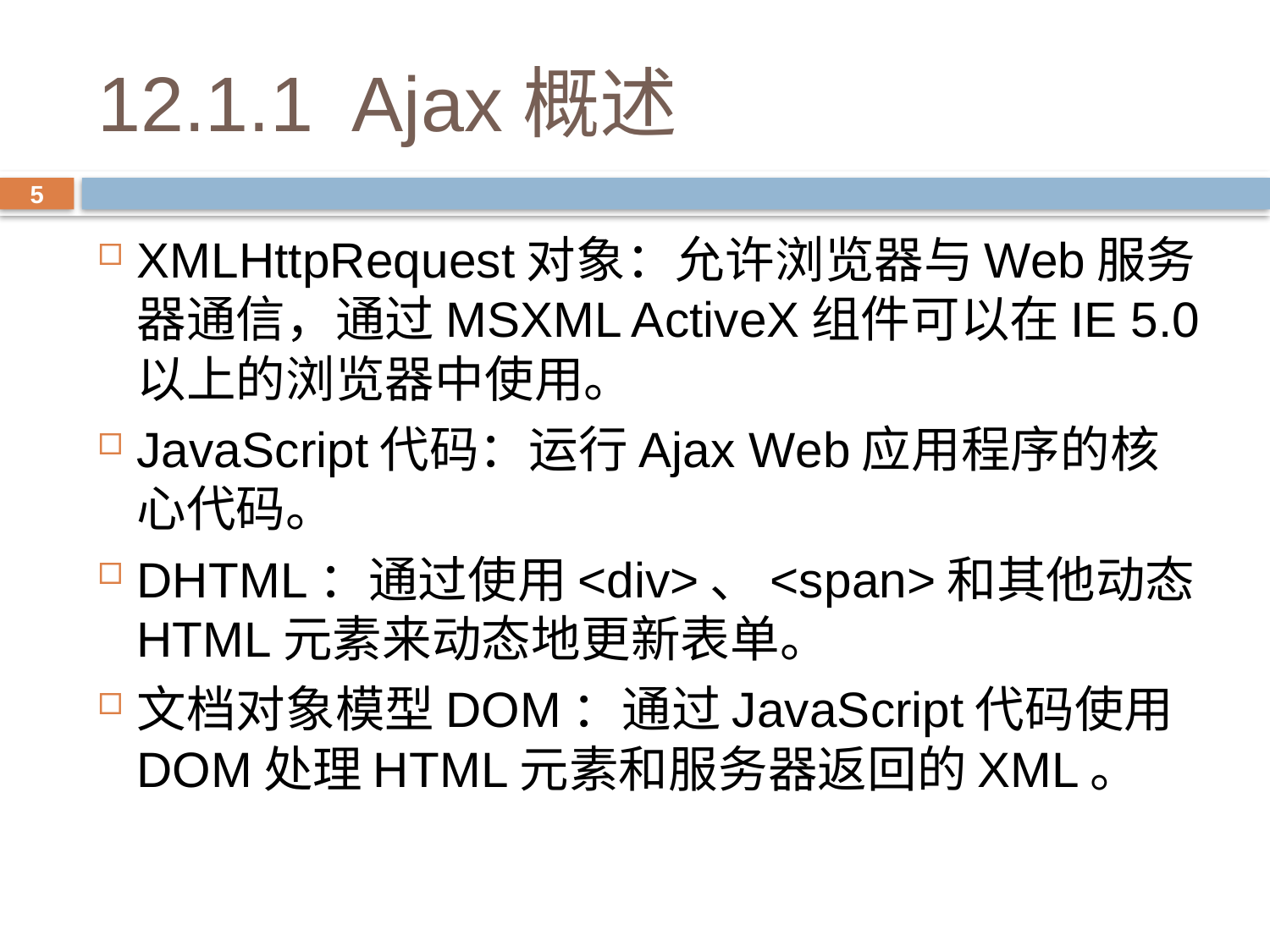

# 12.1.1  Ajax概述
5
XMLHttpRequest对象：允许浏览器与Web服务器通信，通过MSXML ActiveX组件可以在IE 5.0以上的浏览器中使用。
JavaScript代码：运行Ajax Web应用程序的核心代码。
DHTML：通过使用<div>、<span>和其他动态HTML元素来动态地更新表单。
文档对象模型DOM：通过JavaScript代码使用DOM处理HTML元素和服务器返回的XML。